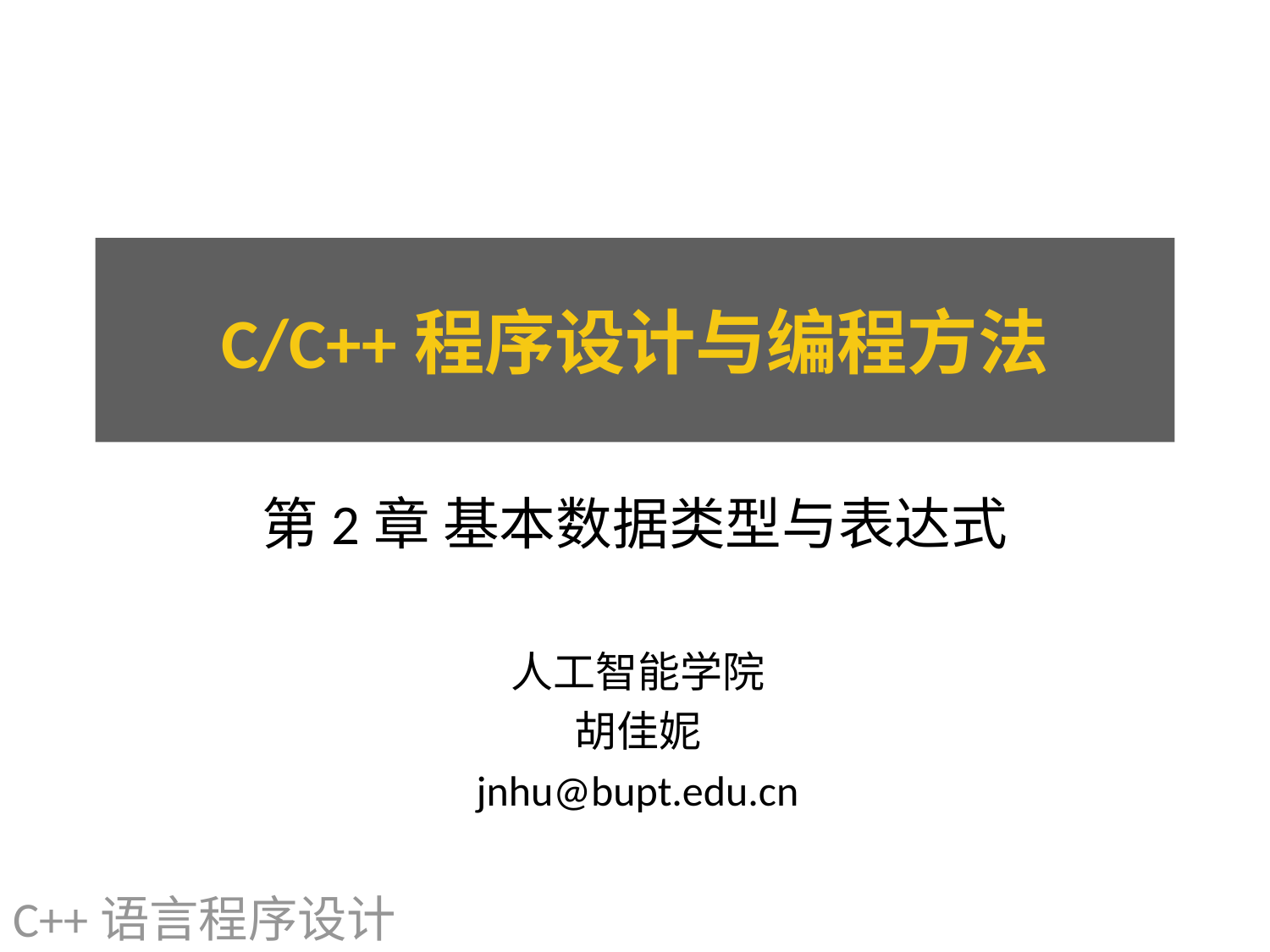

# C/C++程序设计与编程方法
C++语言程序设计
第2章 基本数据类型与表达式
人工智能学院
胡佳妮
jnhu@bupt.edu.cn
第十一组
C++语言程序设计
1